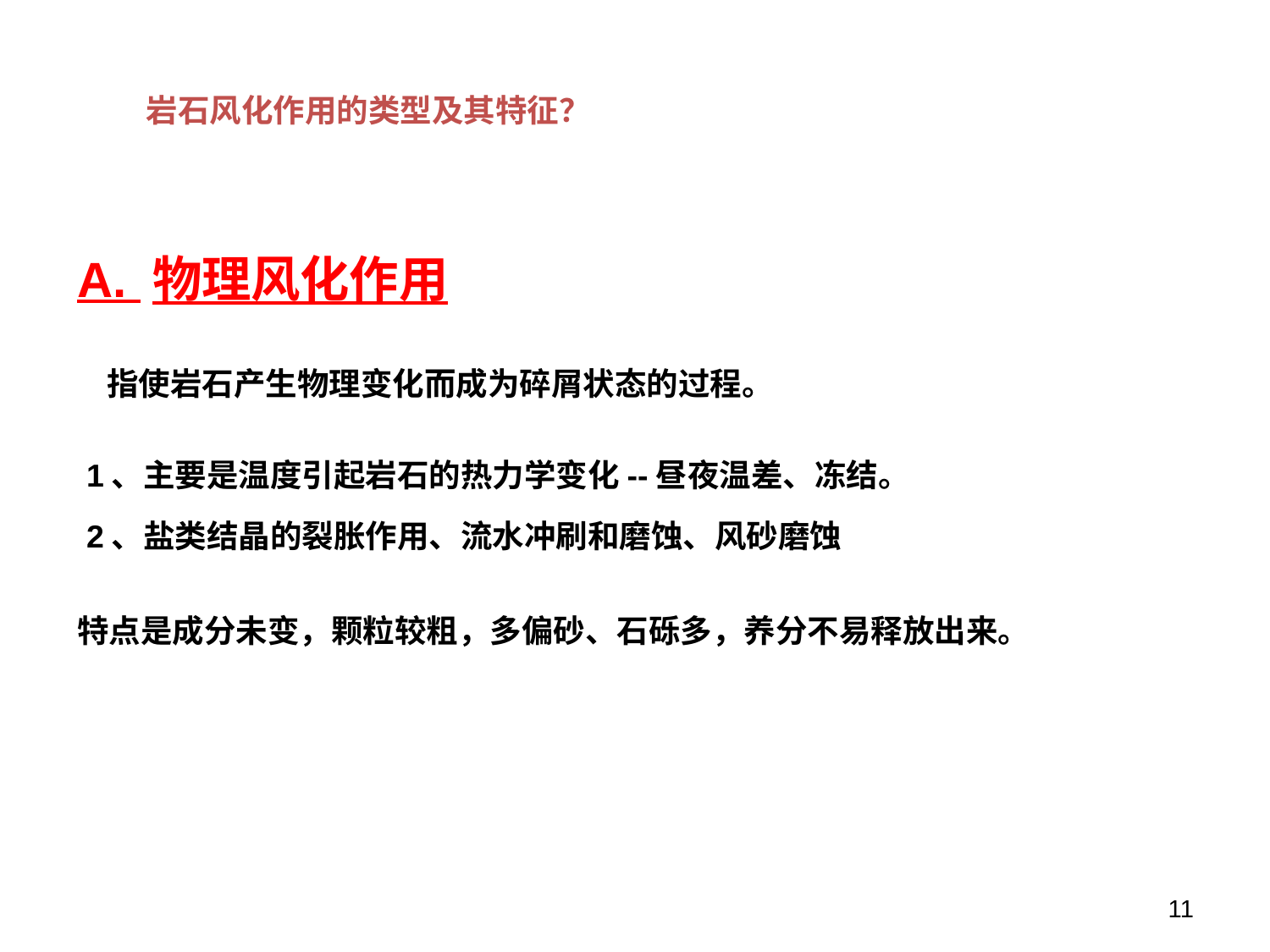

岩石风化作用的类型及其特征？
A. 物理风化作用

   指使岩石产生物理变化而成为碎屑状态的过程。

 1、主要是温度引起岩石的热力学变化--昼夜温差、冻结。
 2、盐类结晶的裂胀作用、流水冲刷和磨蚀、风砂磨蚀

特点是成分未变，颗粒较粗，多偏砂、石砾多，养分不易释放出来。
11